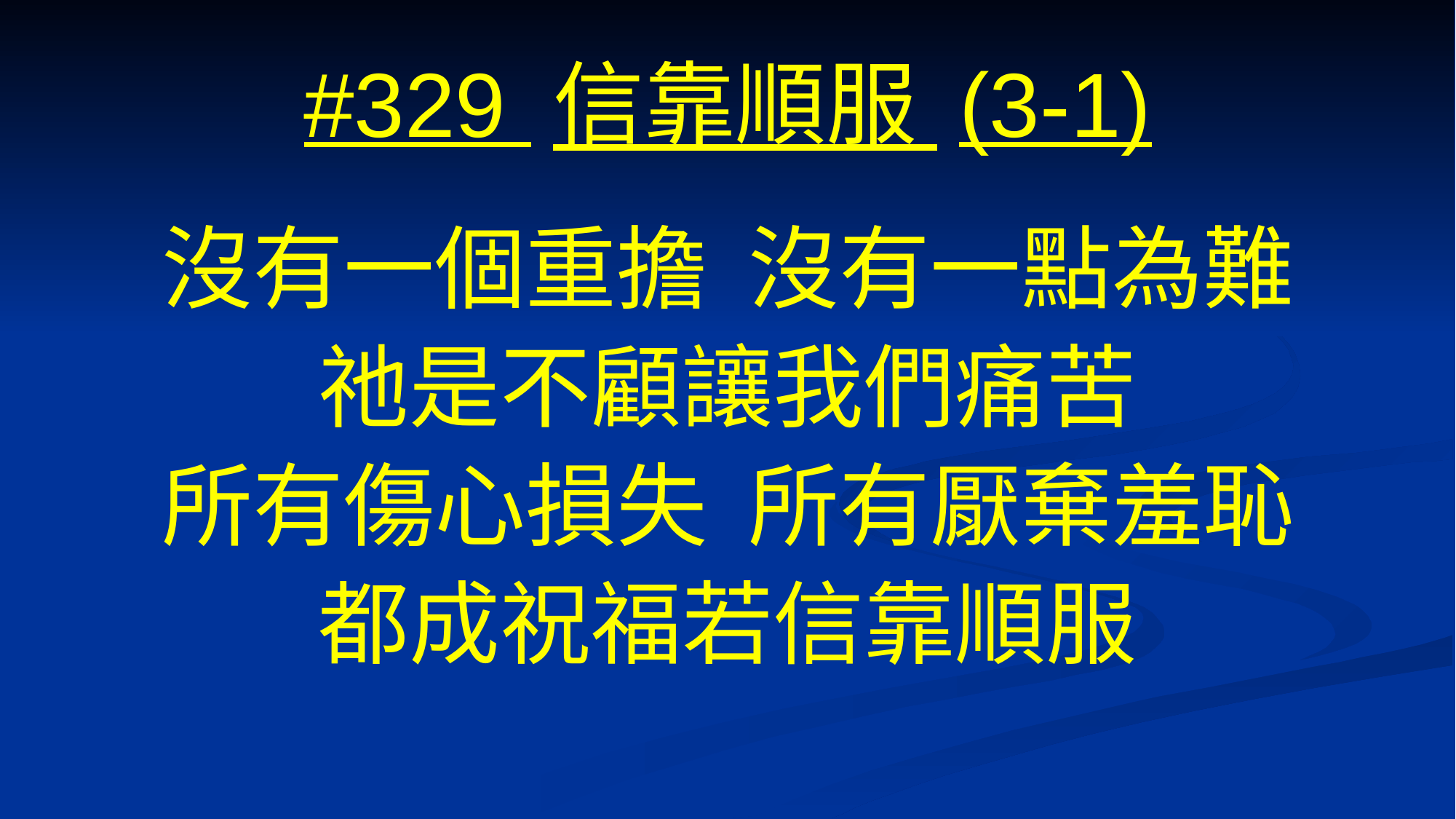

# #329 信靠順服 (3-1)
沒有一個重擔  沒有一點為難
祂是不顧讓我們痛苦
所有傷心損失  所有厭棄羞恥
都成祝福若信靠順服